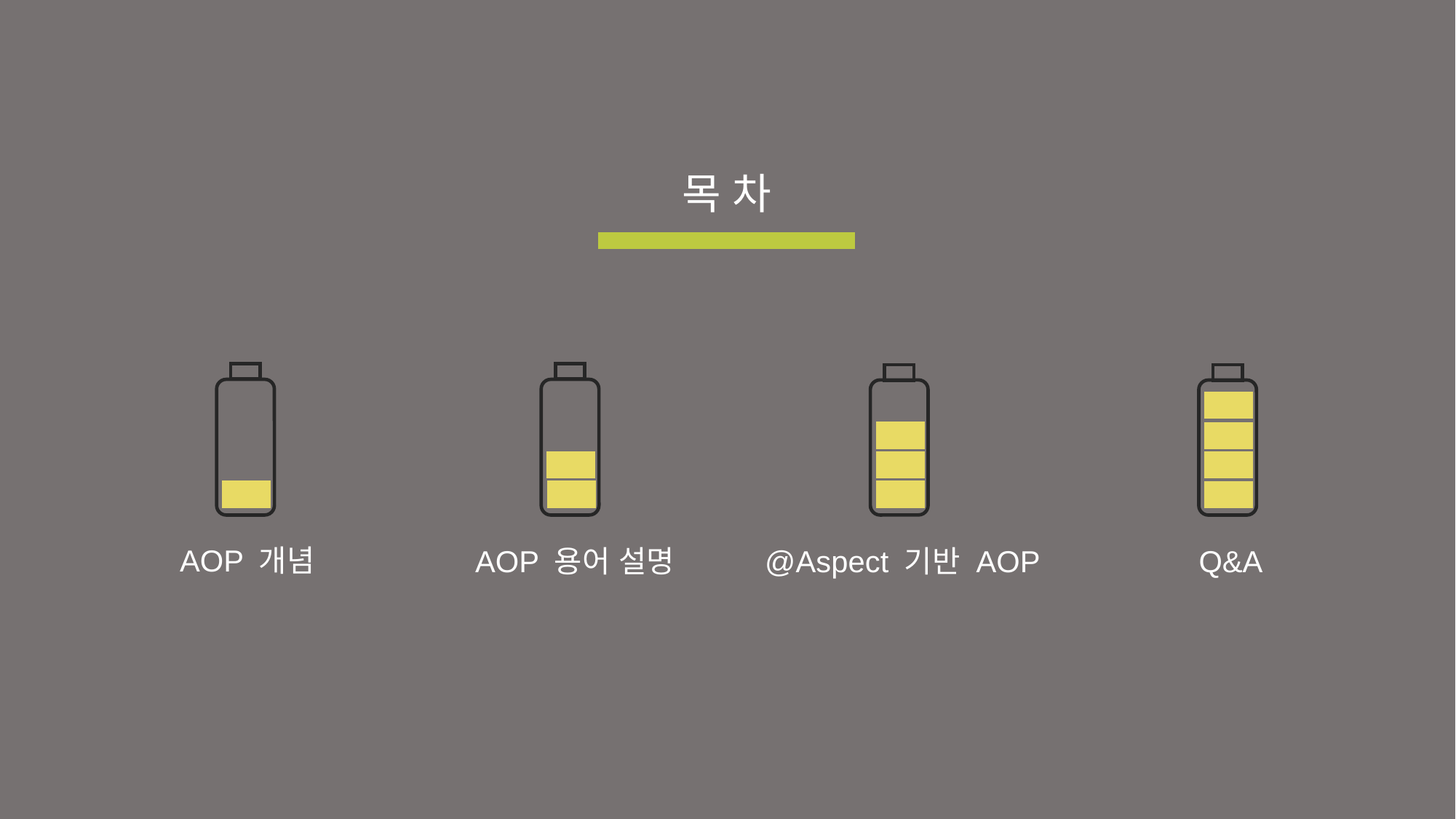

목 차

AOP 개념
AOP 용어 설명
@Aspect 기반 AOP
Q&A